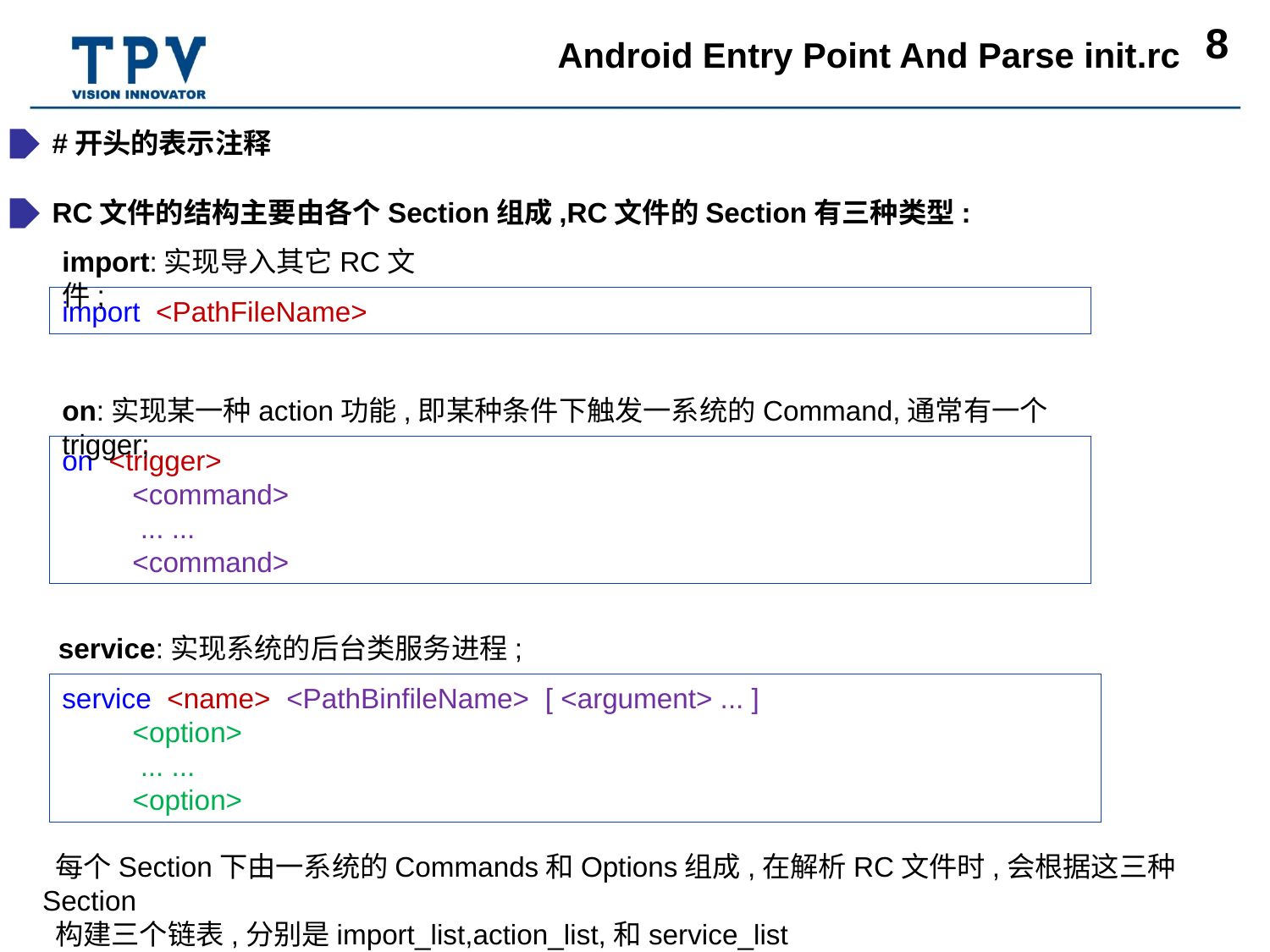

Android Entry Point And Parse init.rc
#开头的表示注释

RC文件的结构主要由各个Section组成,RC文件的Section有三种类型:

import:实现导入其它RC文件;
import  <PathFileName>
on:实现某一种action功能,即某种条件下触发一系统的Command,通常有一个trigger;
on  <trigger>
         <command>
          ... ...
         <command>
service:实现系统的后台类服务进程;
service  <name>  <PathBinfileName>  [ <argument> ... ]
         <option>
          ... ...
         <option>
 每个Section下由一系统的Commands和Options组成,在解析RC文件时,会根据这三种Section
 构建三个链表,分别是import_list,action_list,和service_list